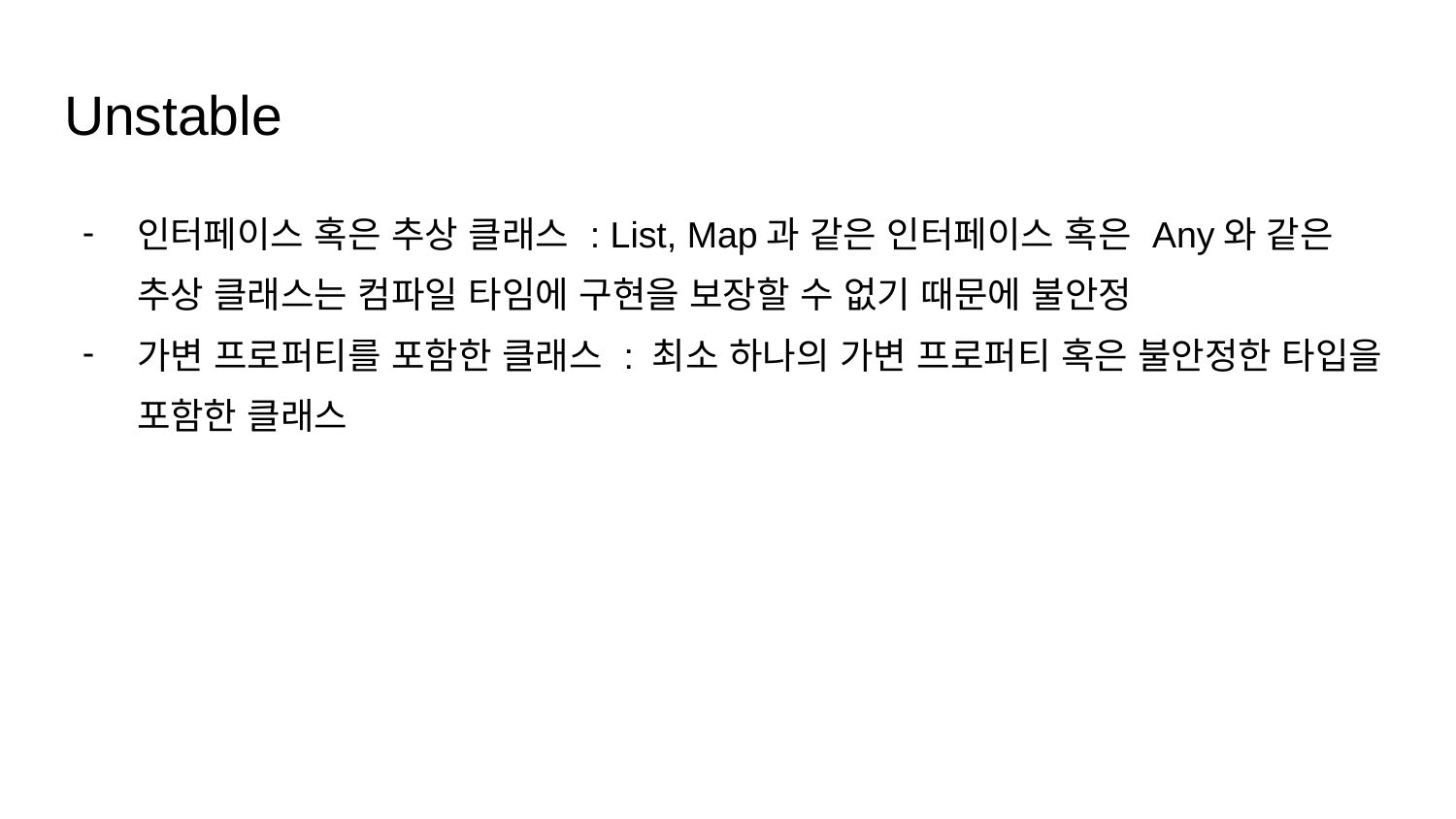

# Unstable
인터페이스 혹은 추상 클래스 : List, Map과 같은 인터페이스 혹은 Any와 같은 추상 클래스는 컴파일 타임에 구현을 보장할 수 없기 때문에 불안정
가변 프로퍼티를 포함한 클래스 : 최소 하나의 가변 프로퍼티 혹은 불안정한 타입을 포함한 클래스